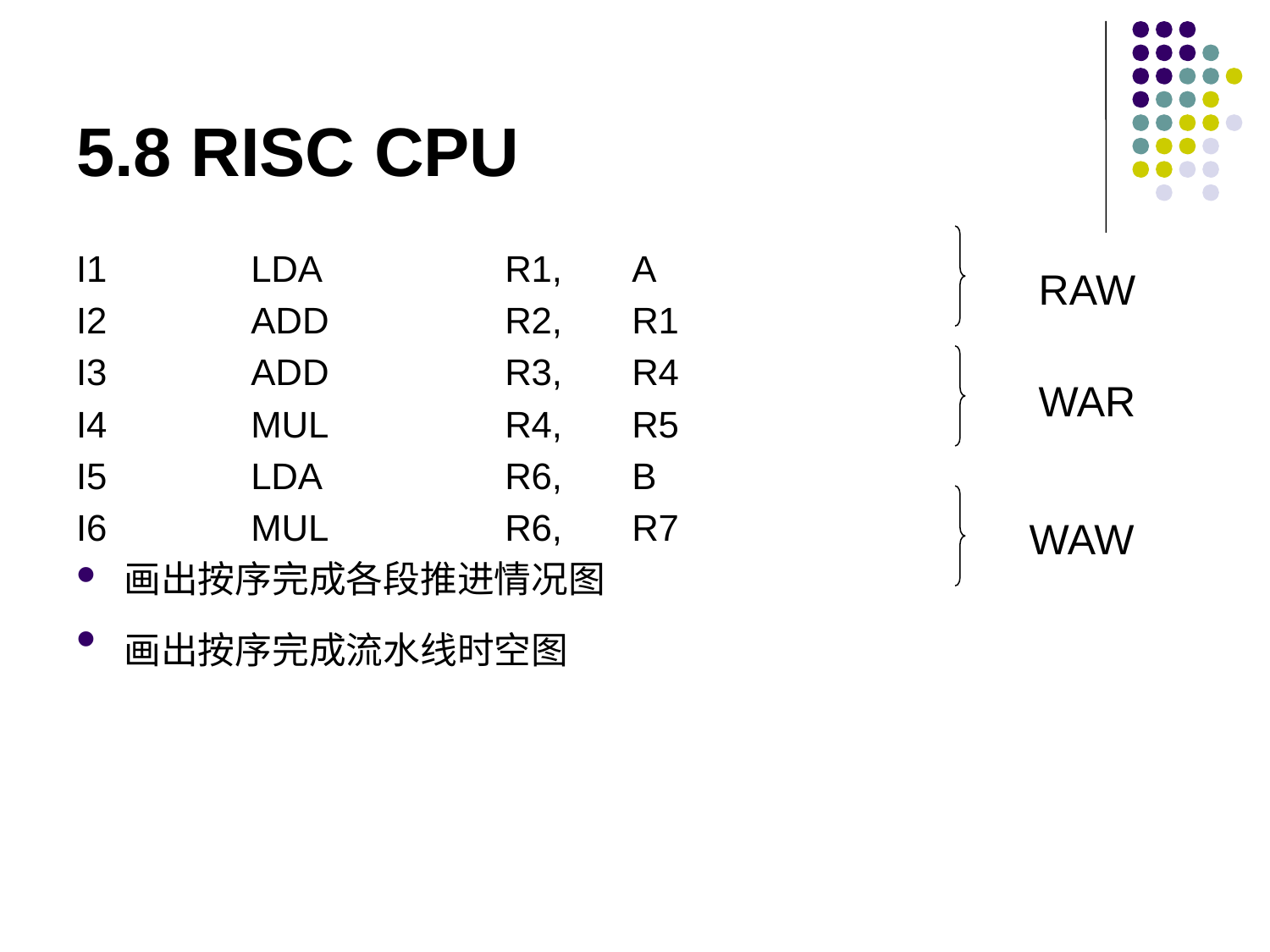

# 5.8 RISC CPU

I1		LDA 		R1,	A
I2		ADD		R2,	R1
I3		ADD		R3,	R4
I4		MUL		R4,	R5
I5		LDA		R6,	B
I6		MUL		R6,	R7
画出按序完成各段推进情况图
画出按序完成流水线时空图

RAW

WAR

WAW
36